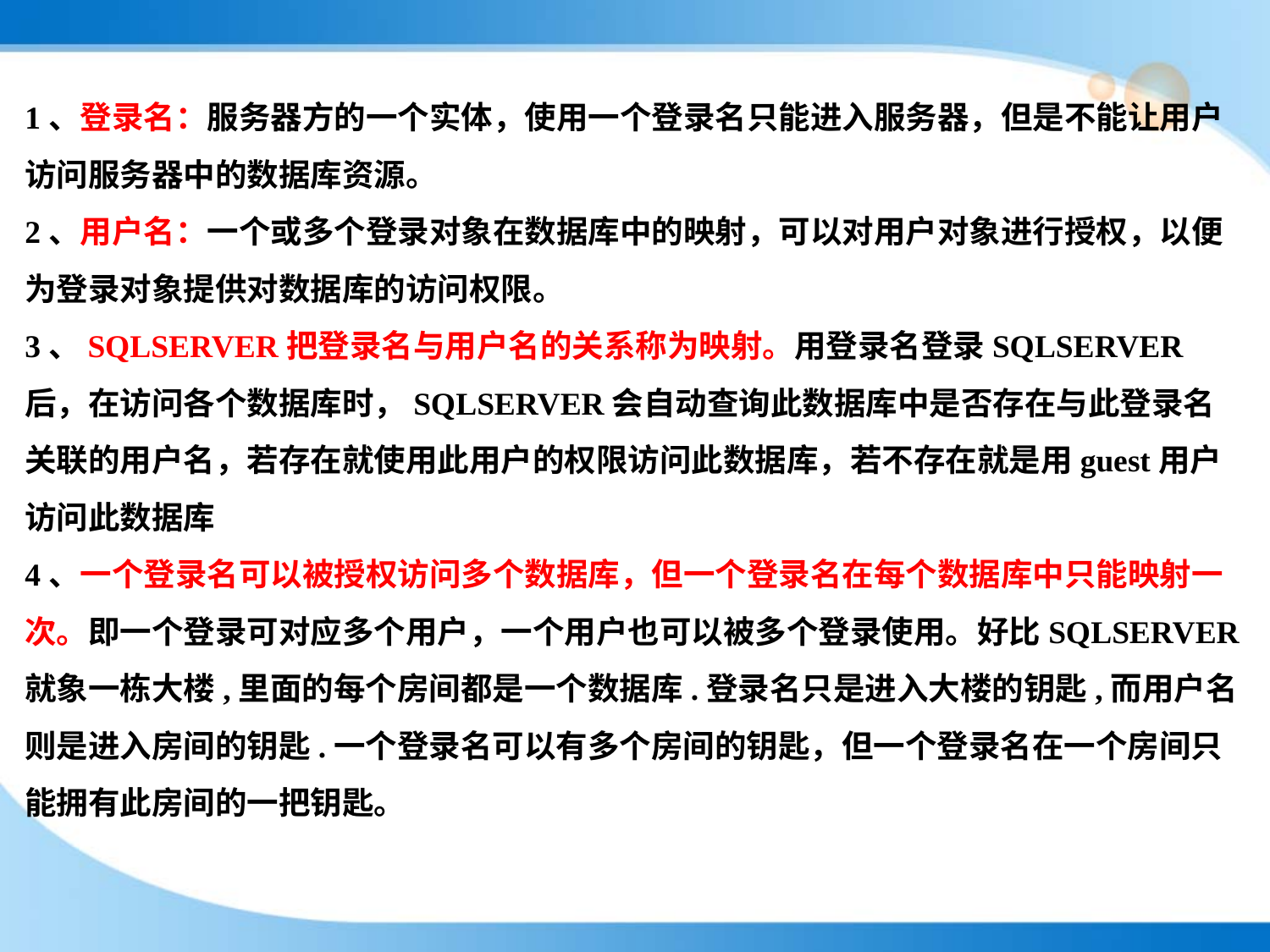

1、登录名：服务器方的一个实体，使用一个登录名只能进入服务器，但是不能让用户访问服务器中的数据库资源。
2、用户名：一个或多个登录对象在数据库中的映射，可以对用户对象进行授权，以便为登录对象提供对数据库的访问权限。
3、SQLSERVER把登录名与用户名的关系称为映射。用登录名登录SQLSERVER后，在访问各个数据库时，SQLSERVER会自动查询此数据库中是否存在与此登录名关联的用户名，若存在就使用此用户的权限访问此数据库，若不存在就是用guest用户访问此数据库
4、一个登录名可以被授权访问多个数据库，但一个登录名在每个数据库中只能映射一次。即一个登录可对应多个用户，一个用户也可以被多个登录使用。好比SQLSERVER就象一栋大楼,里面的每个房间都是一个数据库.登录名只是进入大楼的钥匙,而用户名则是进入房间的钥匙.一个登录名可以有多个房间的钥匙，但一个登录名在一个房间只能拥有此房间的一把钥匙。